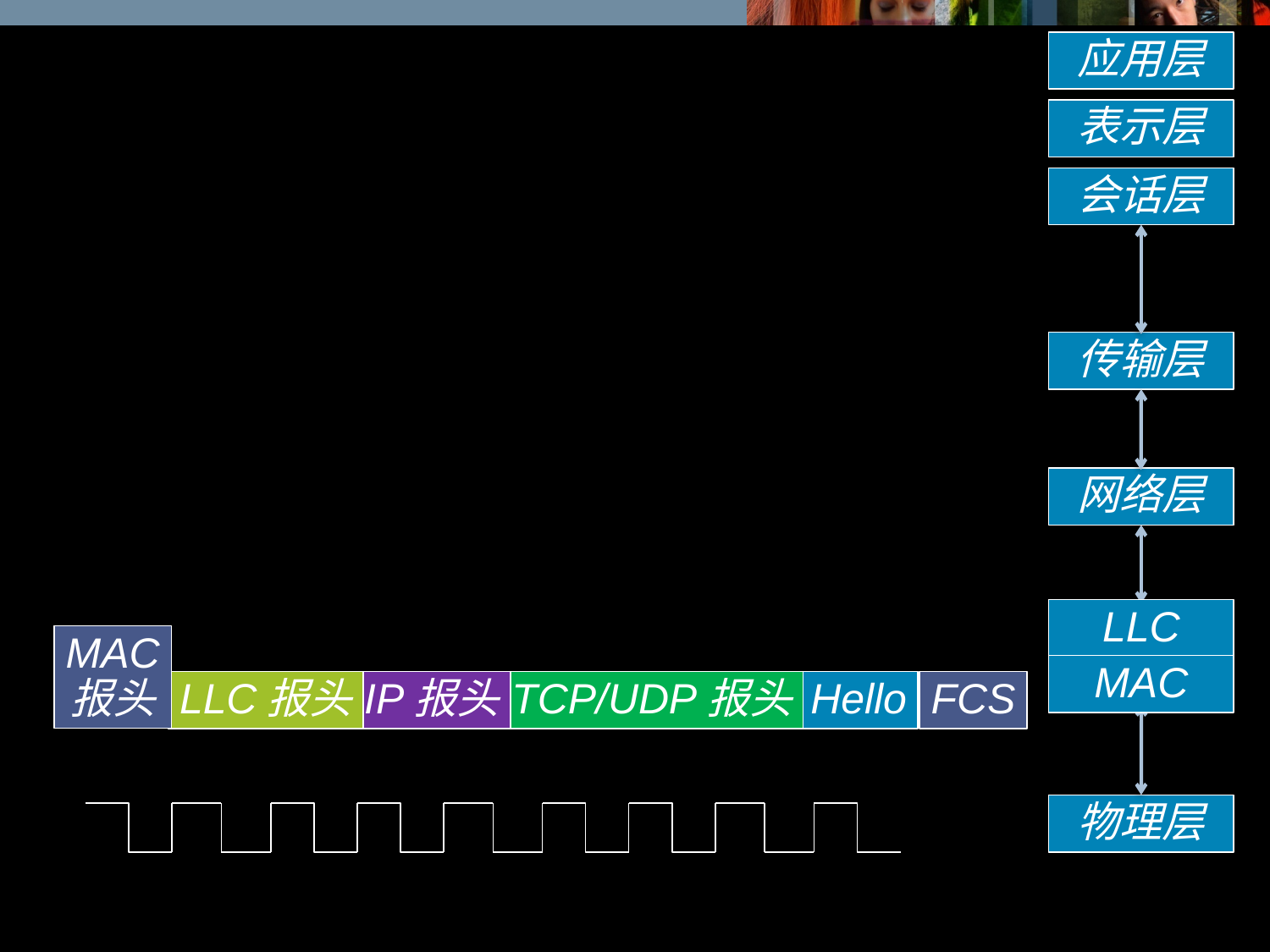

应用层
表示层
会话层
传输层
网络层
LLC
MAC
数据链路层
MAC
报头
LLC报头
IP报头
TCP/UDP报头
Hello
FCS
物理层